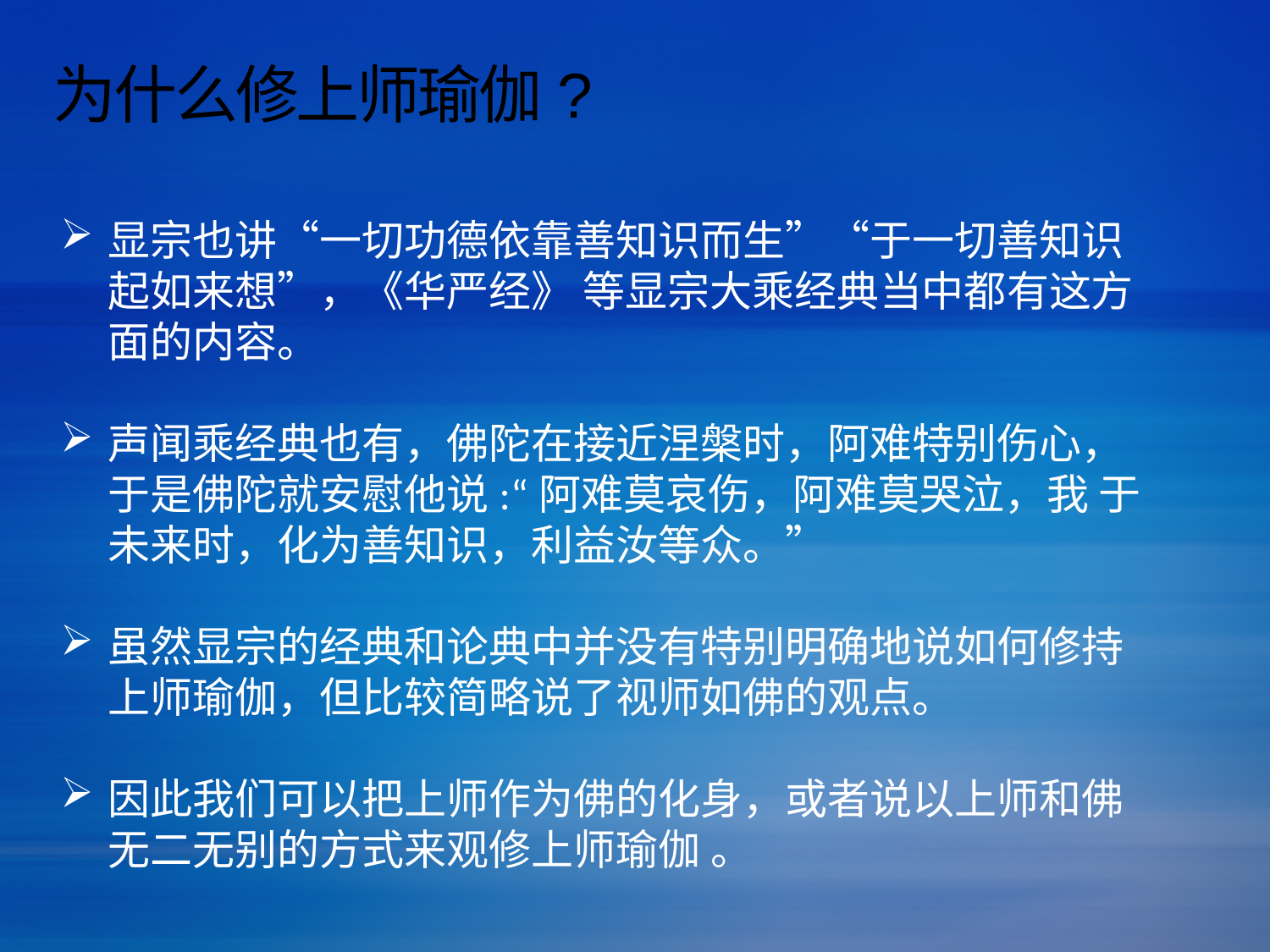

# 为什么修上师瑜伽?
显宗也讲“一切功德依靠善知识而生”“于一切善知识起如来想”，《华严经》 等显宗大乘经典当中都有这方面的内容。

声闻乘经典也有，佛陀在接近涅槃时，阿难特别伤心，于是佛陀就安慰他说:“阿难莫哀伤，阿难莫哭泣，我 于未来时，化为善知识，利益汝等众。”

虽然显宗的经典和论典中并没有特别明确地说如何修持 上师瑜伽，但比较简略说了视师如佛的观点。

因此我们可以把上师作为佛的化身，或者说以上师和佛无二无别的方式来观修上师瑜伽 。